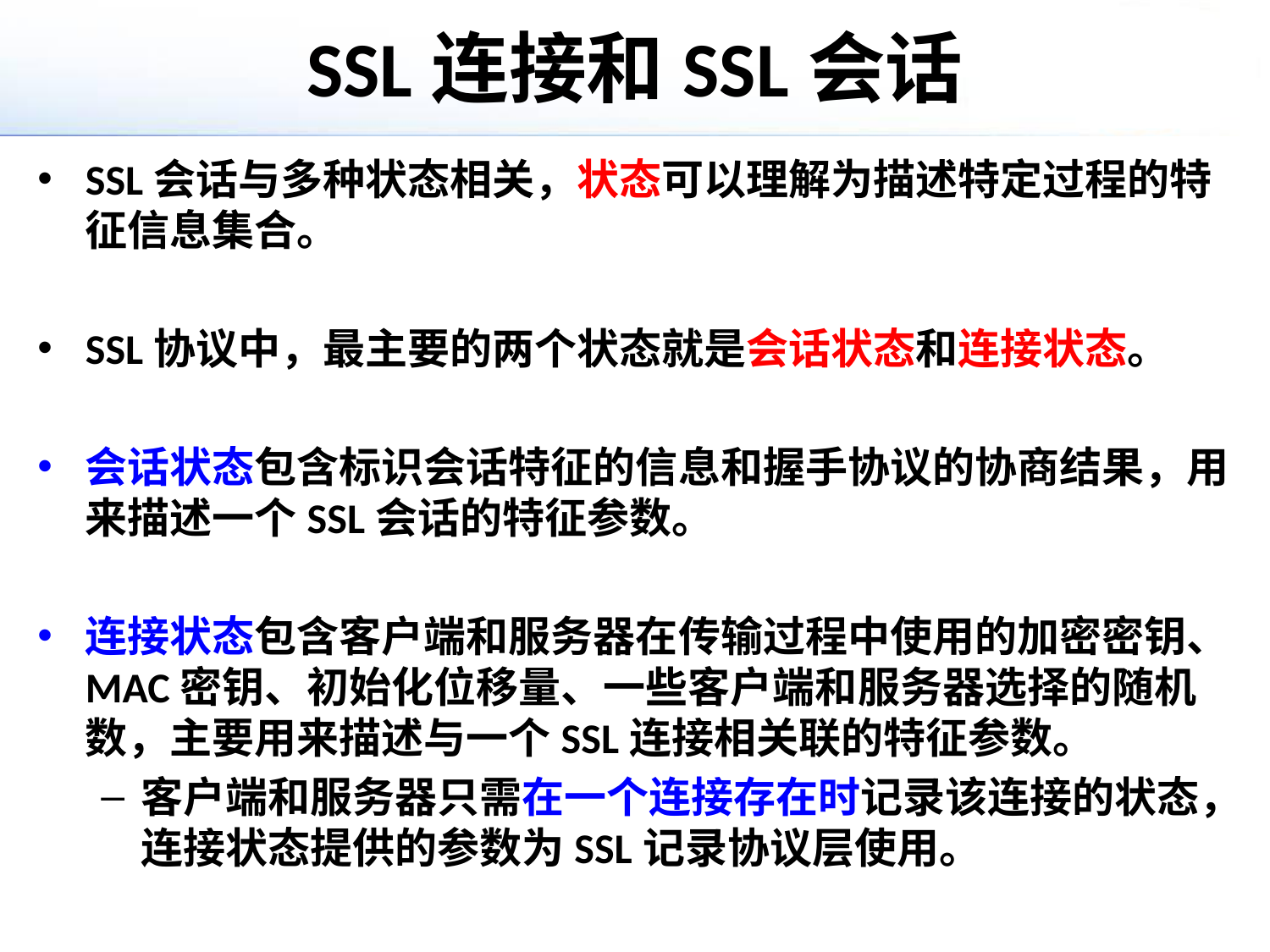

# SSL连接和SSL会话
SSL会话与多种状态相关，状态可以理解为描述特定过程的特征信息集合。

SSL协议中，最主要的两个状态就是会话状态和连接状态。

会话状态包含标识会话特征的信息和握手协议的协商结果，用来描述一个SSL会话的特征参数。

连接状态包含客户端和服务器在传输过程中使用的加密密钥、MAC密钥、初始化位移量、一些客户端和服务器选择的随机数，主要用来描述与一个SSL连接相关联的特征参数。
客户端和服务器只需在一个连接存在时记录该连接的状态，连接状态提供的参数为SSL记录协议层使用。